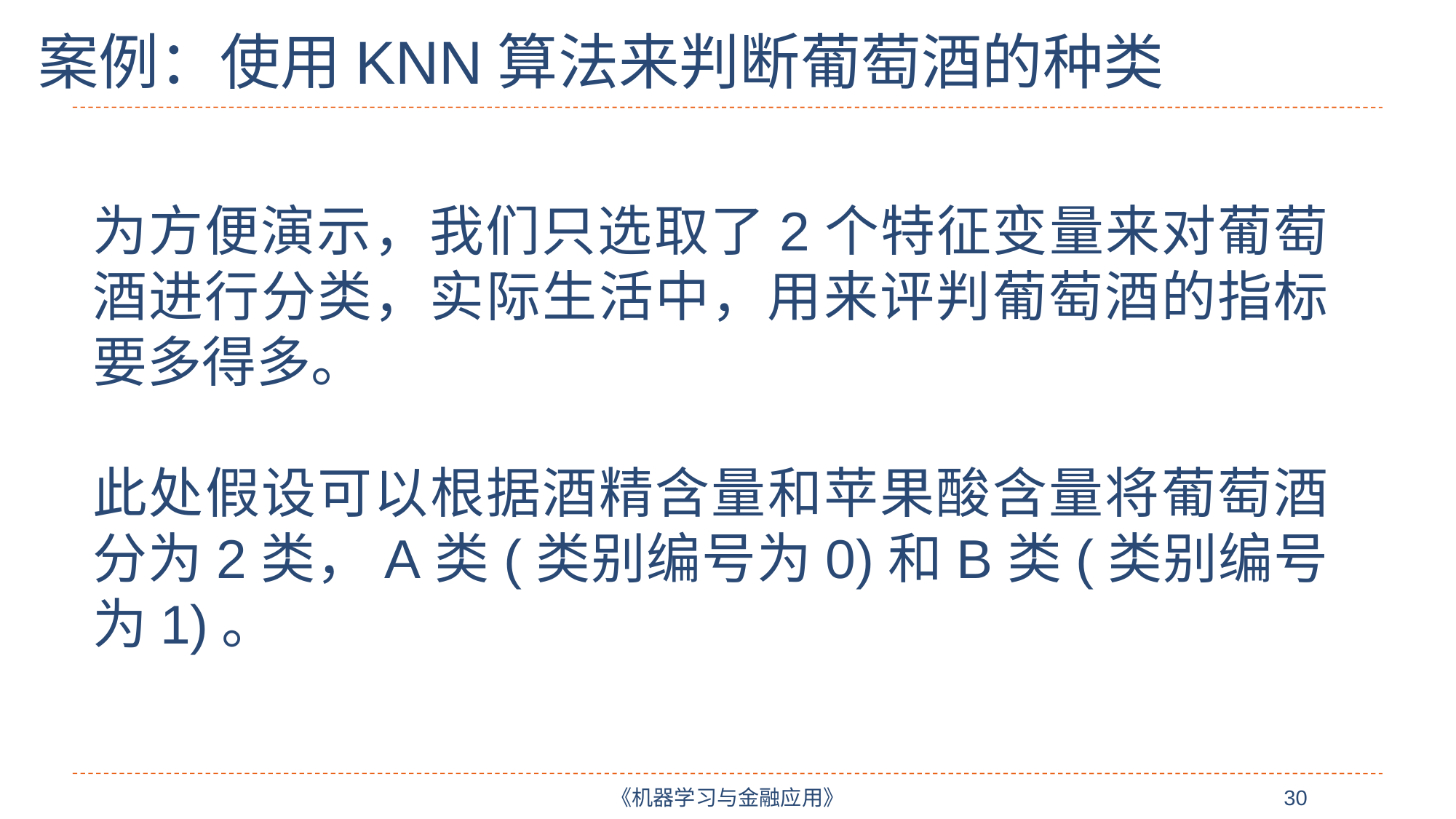

案例：使用KNN算法来判断葡萄酒的种类
为方便演示，我们只选取了2个特征变量来对葡萄酒进行分类，实际生活中，用来评判葡萄酒的指标要多得多。

此处假设可以根据酒精含量和苹果酸含量将葡萄酒分为2类，A类(类别编号为0)和B类(类别编号为1)。